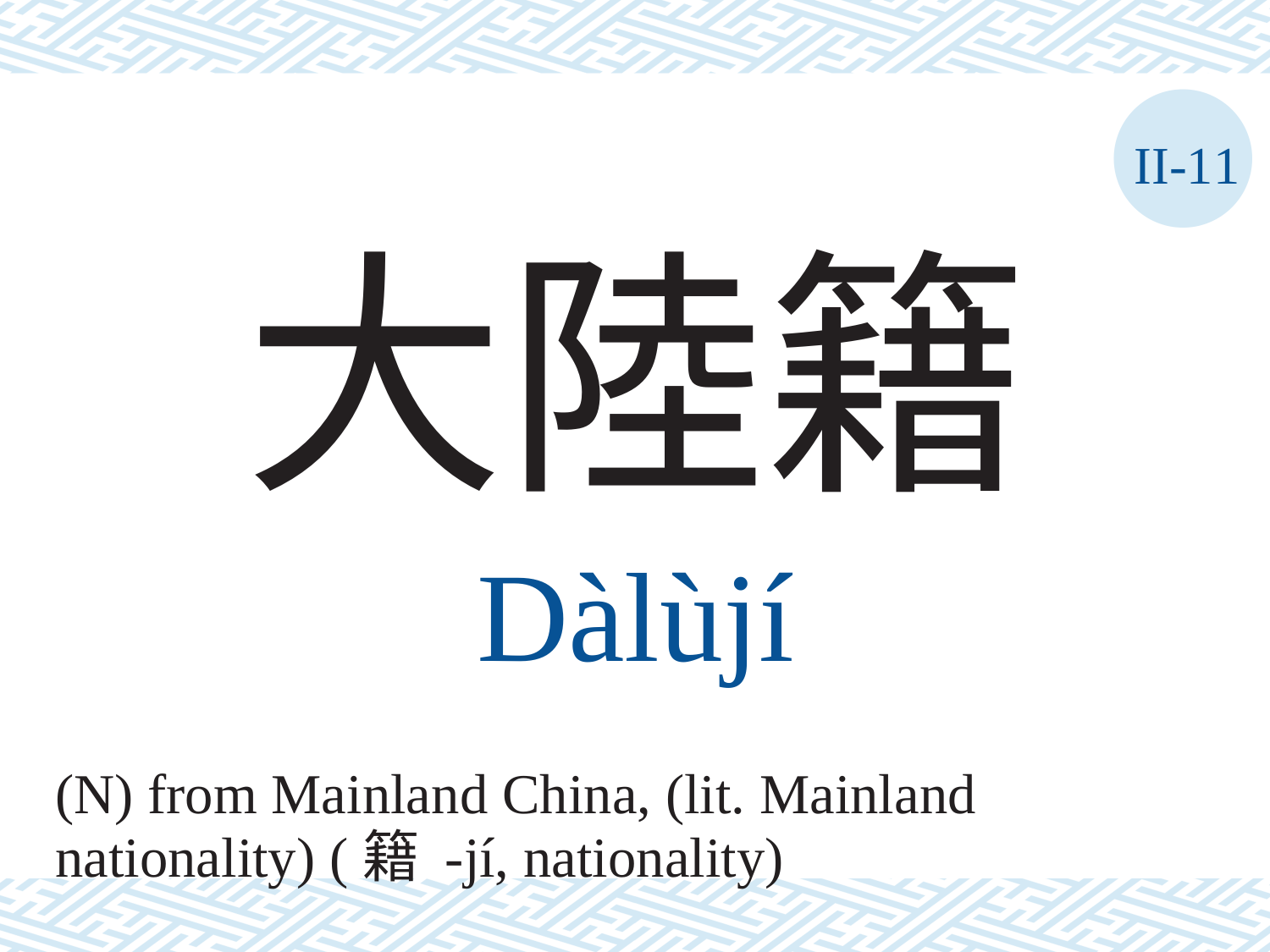

II-11
大陸籍
Dàlùjí
(N) from Mainland China, (lit. Mainland
nationality) (籍 -jí, nationality)